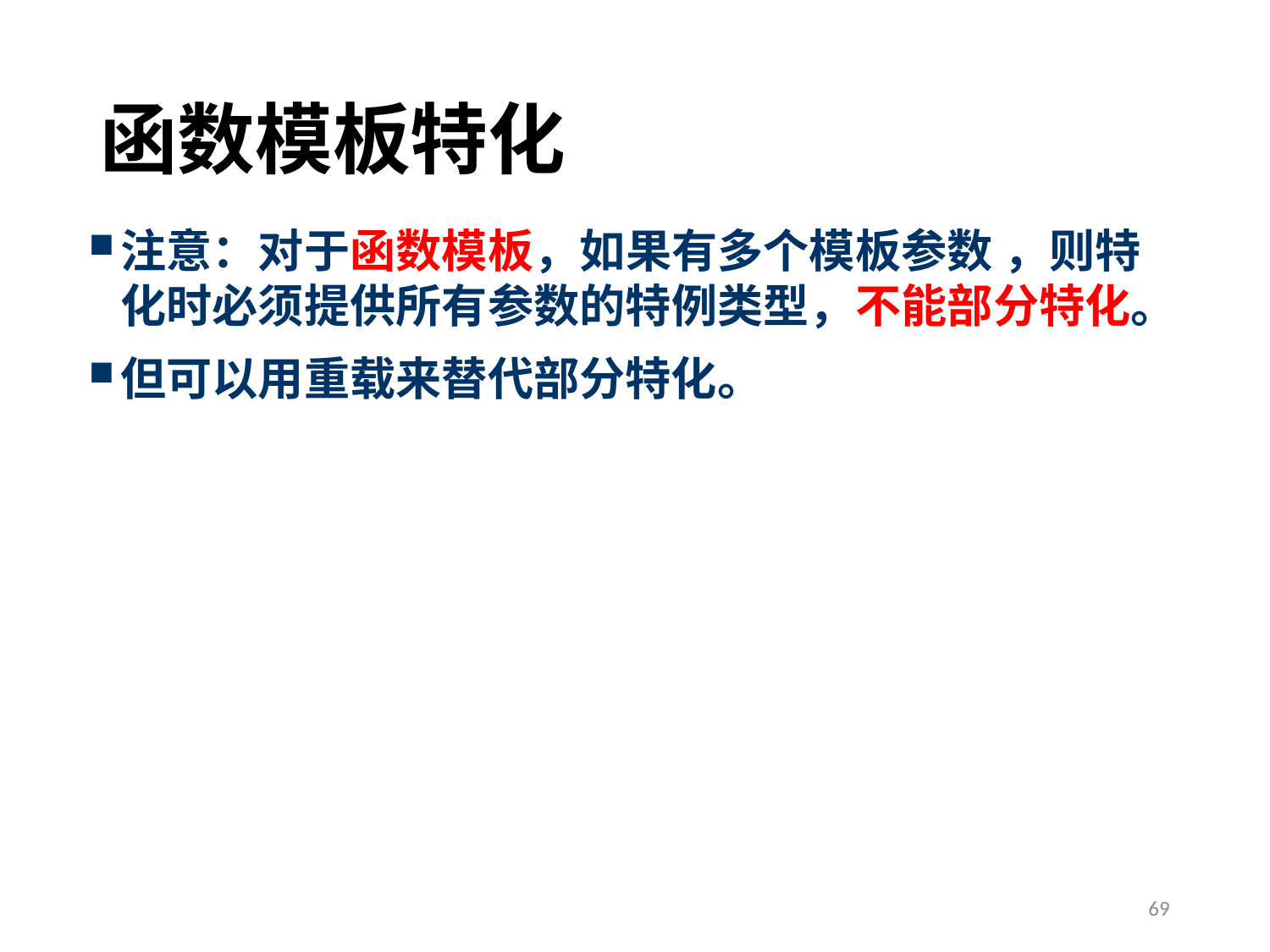

# 函数模板特化
注意：对于函数模板，如果有多个模板参数 ，则特化时必须提供所有参数的特例类型，不能部分特化。
但可以用重载来替代部分特化。

69